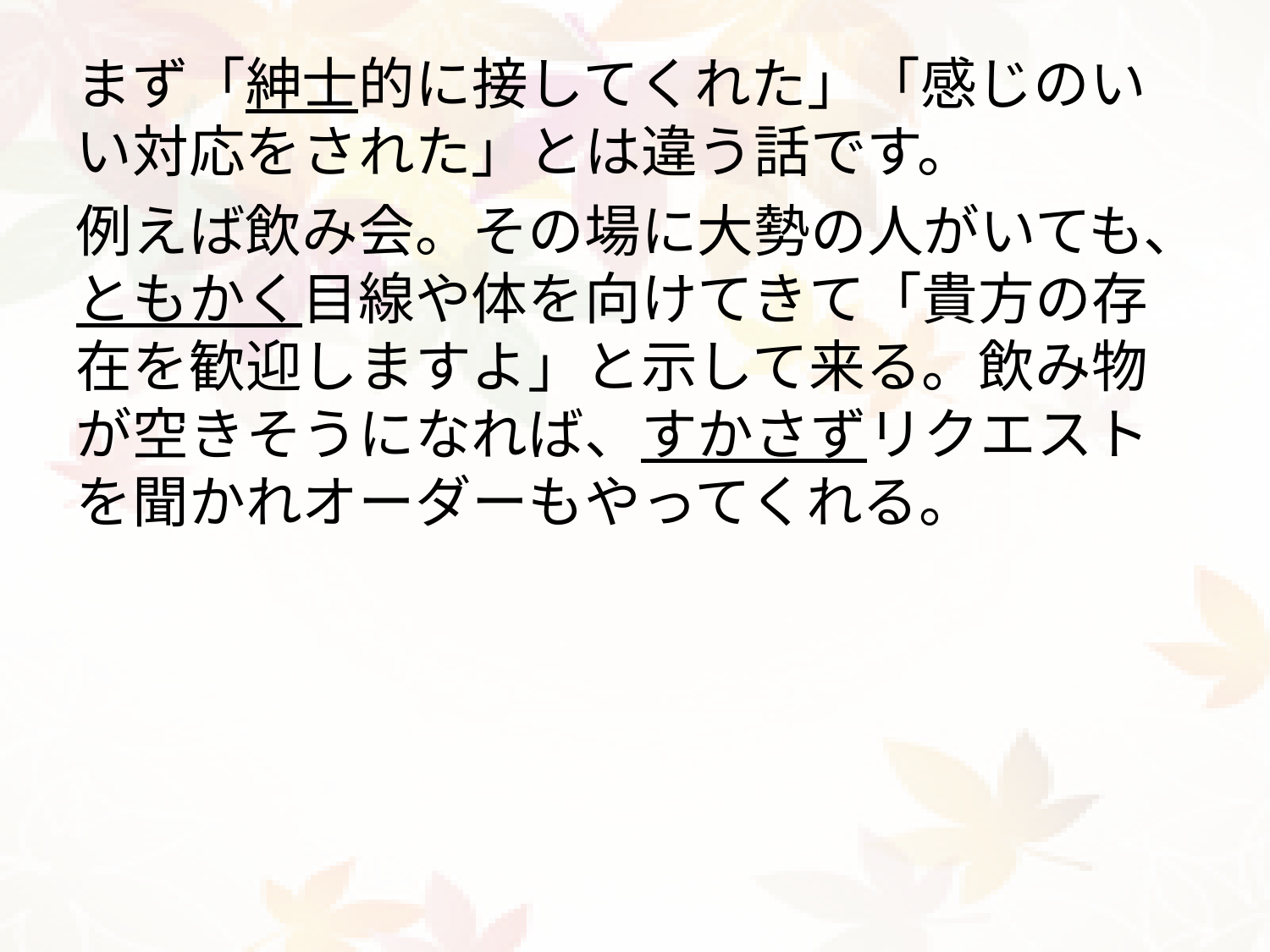

まず「紳士的に接してくれた」「感じのいい対応をされた」とは違う話です。
例えば飲み会。その場に大勢の人がいても、ともかく目線や体を向けてきて「貴方の存在を歓迎しますよ」と示して来る。飲み物が空きそうになれば、すかさずリクエストを聞かれオーダーもやってくれる。